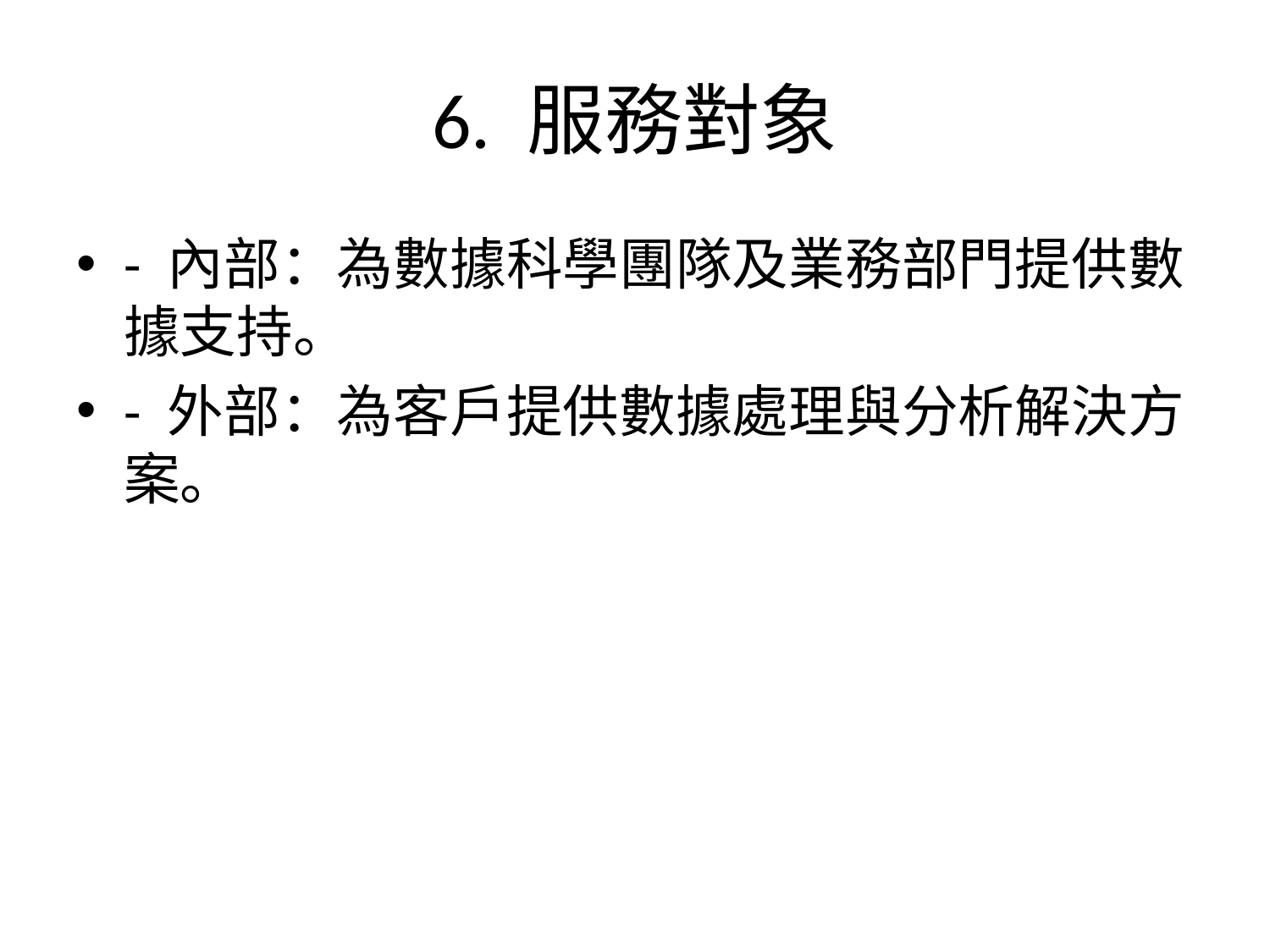

# 6. 服務對象
- 內部：為數據科學團隊及業務部門提供數據支持。
- 外部：為客戶提供數據處理與分析解決方案。